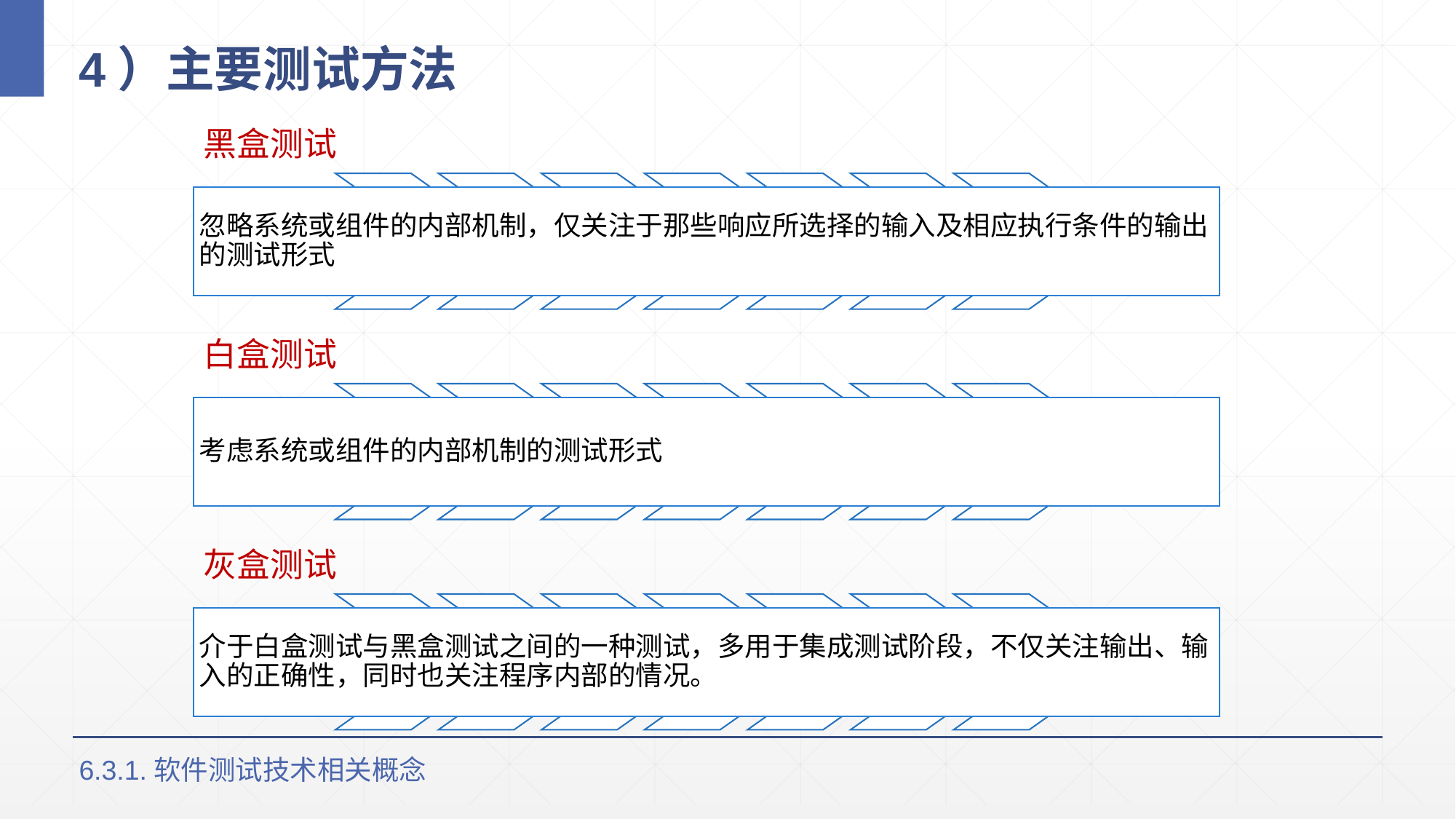

# 4）主要测试方法
黑盒测试
忽略系统或组件的内部机制，仅关注于那些响应所选择的输入及相应执行条件的输出的测试形式
白盒测试
考虑系统或组件的内部机制的测试形式
灰盒测试
介于白盒测试与黑盒测试之间的一种测试，多用于集成测试阶段，不仅关注输出、输入的正确性，同时也关注程序内部的情况。
6.3.1.软件测试技术相关概念